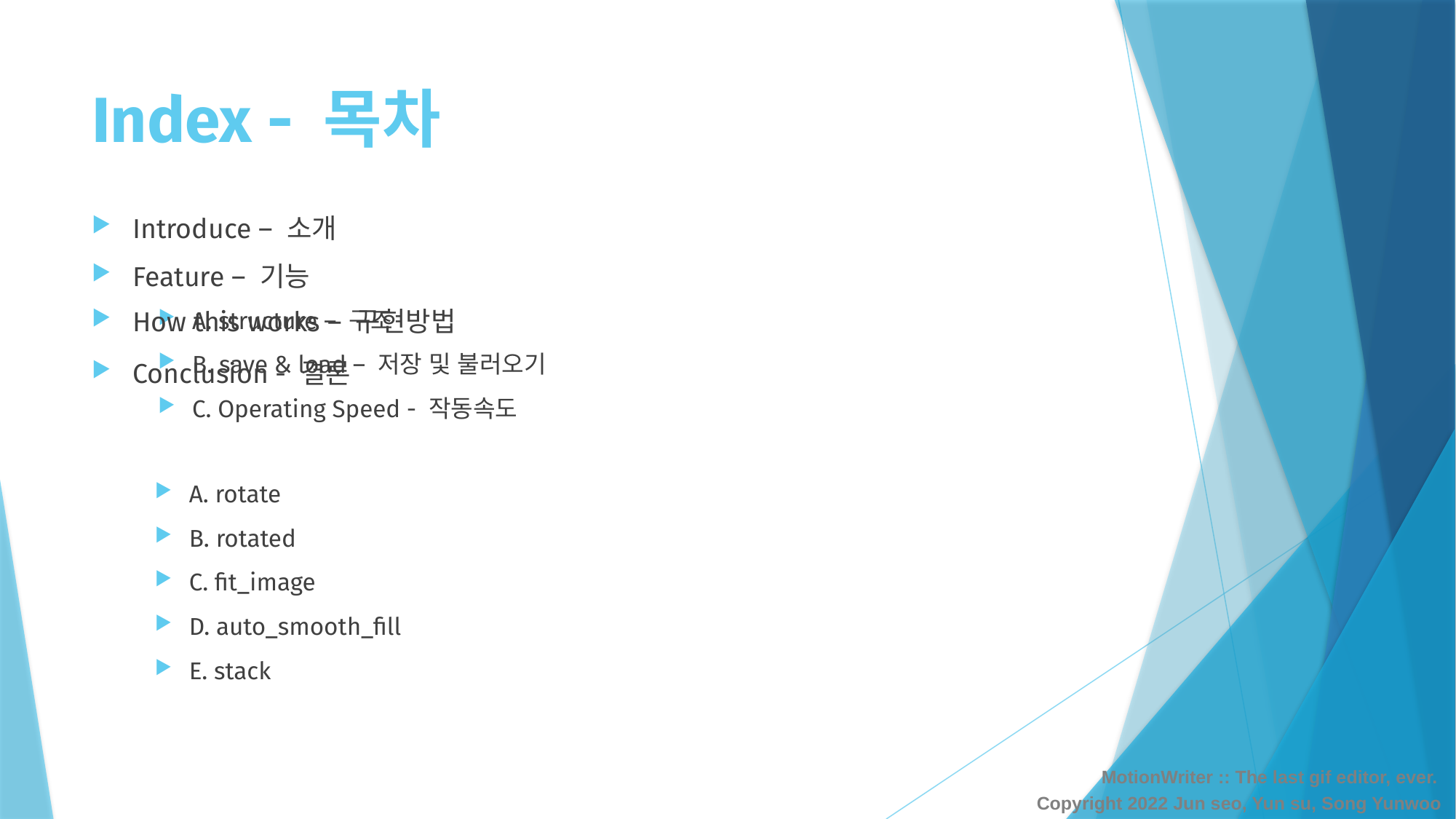

# Index - 목차
Introduce – 소개
Feature – 기능

How this works – 구현방법
A. structure – 구조
B. save & load – 저장 및 불러오기
C. Operating Speed - 작동속도
Conclusion - 결론
A. rotate
B. rotated
C. fit_image
D. auto_smooth_fill
E. stack